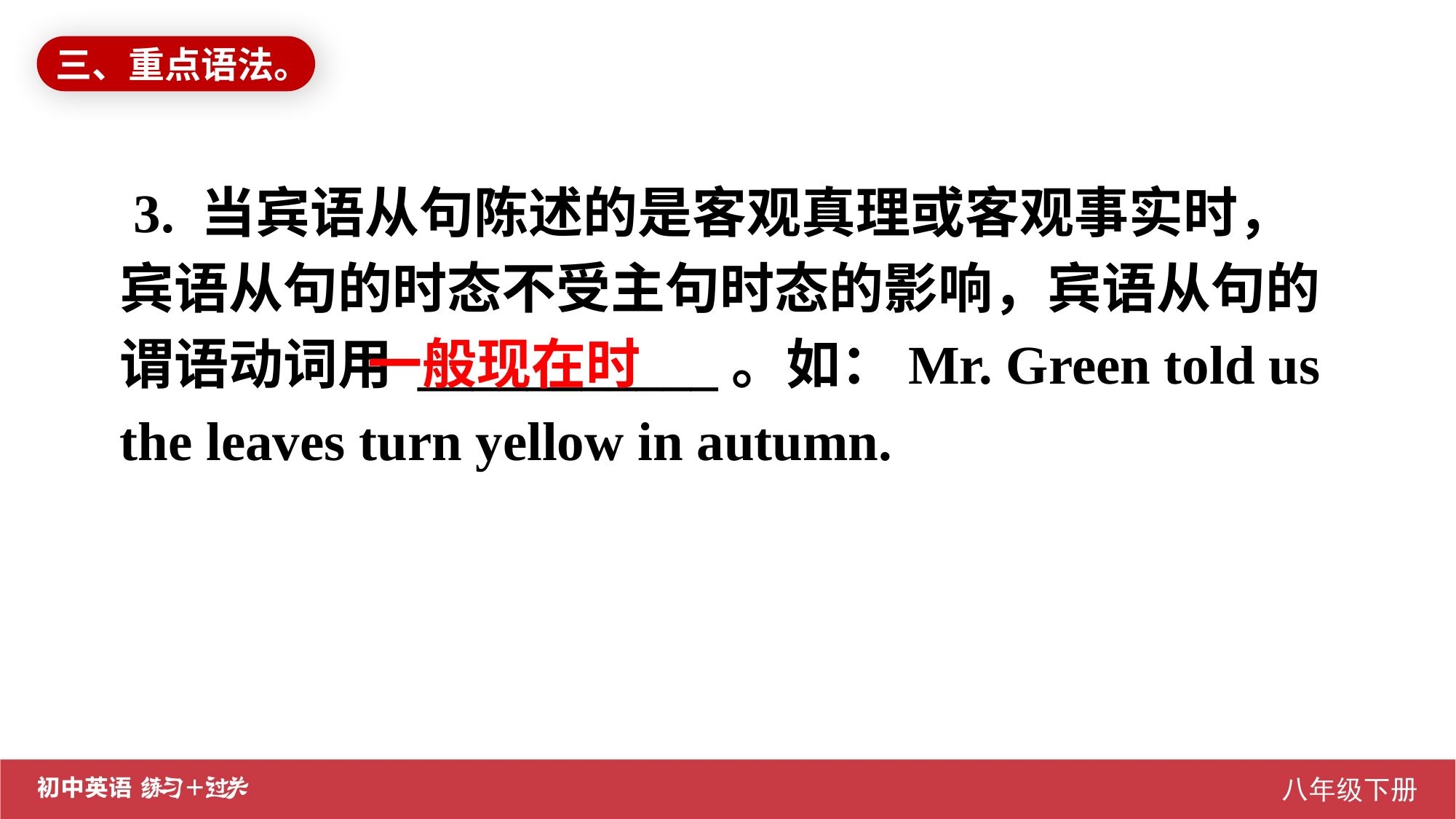

三、重点语法。
 3. 当宾语从句陈述的是客观真理或客观事实时，宾语从句的时态不受主句时态的影响，宾语从句的谓语动词用 ___________。如：Mr. Green told us the leaves turn yellow in autumn.
一般现在时